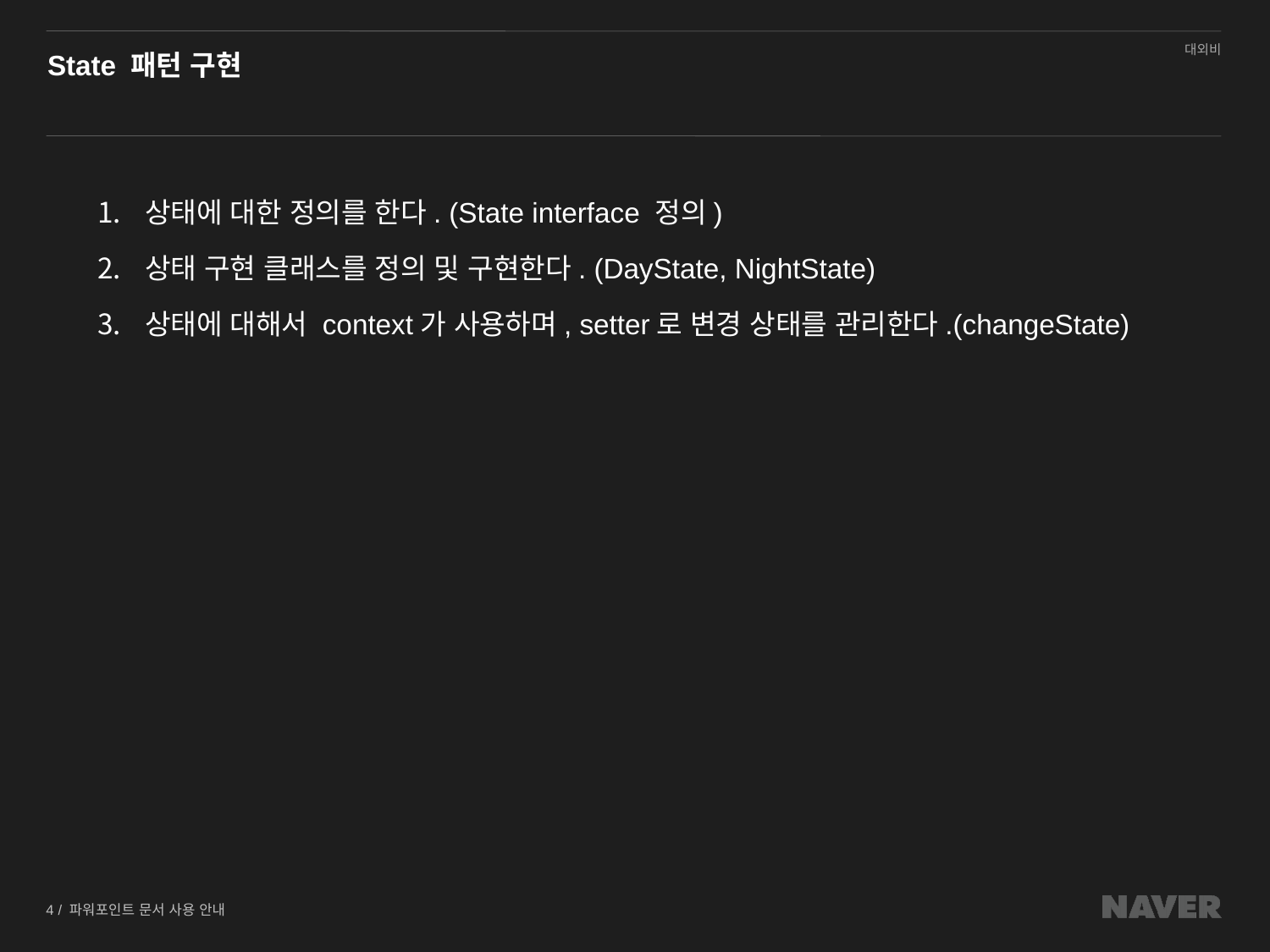

# State 패턴 구현
상태에 대한 정의를 한다. (State interface 정의)
상태 구현 클래스를 정의 및 구현한다. (DayState, NightState)
상태에 대해서 context가 사용하며, setter로 변경 상태를 관리한다.(changeState)